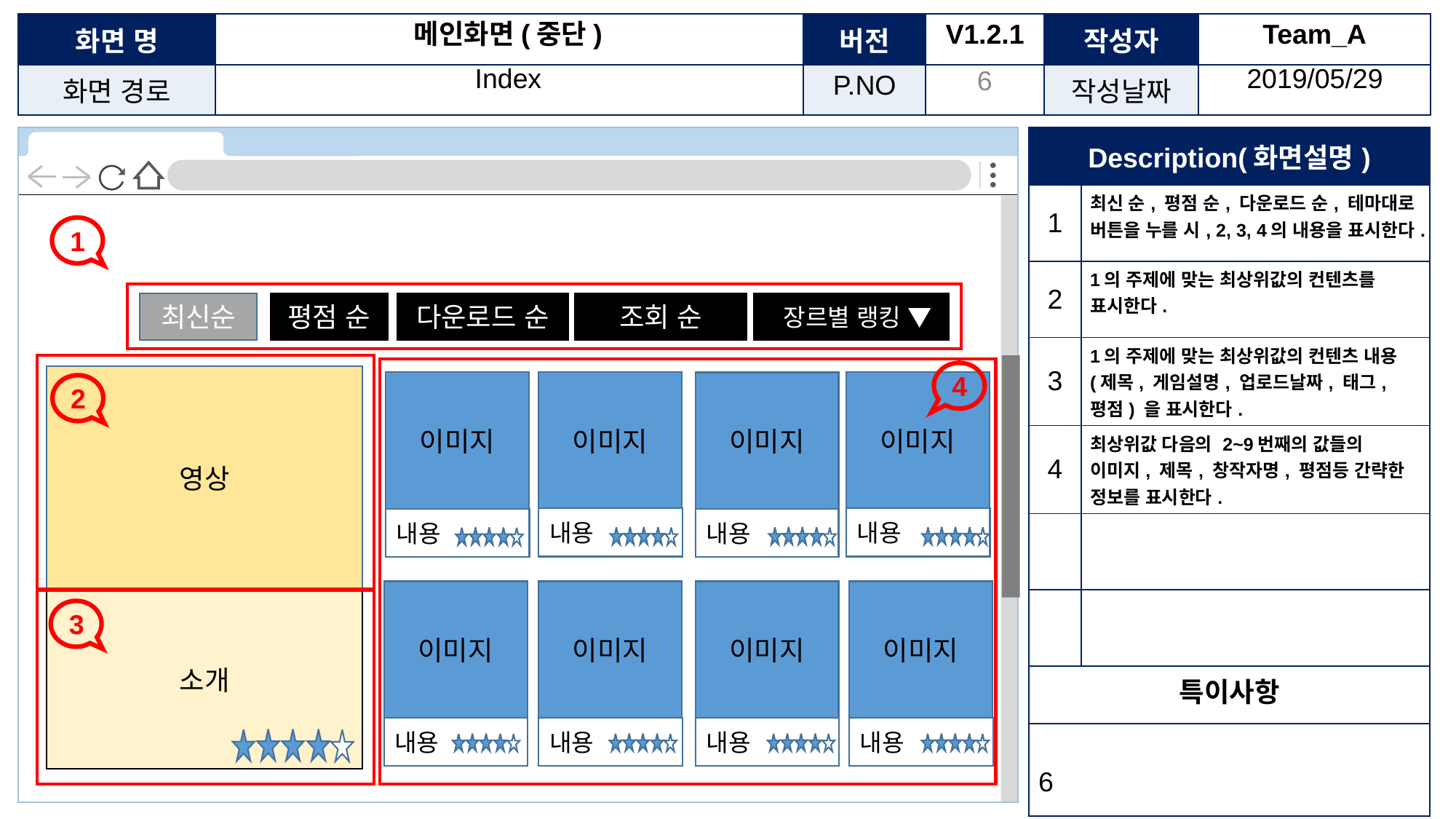

메인화면(중단)

6
Index
2019/05/29

| Description(화면설명) |  |
| --- | --- |
| 1 | 최신 순, 평점 순, 다운로드 순, 테마대로 버튼을 누를 시, 2, 3, 4의 내용을 표시한다. |
| 2 | 1의 주제에 맞는 최상위값의 컨텐츠를 표시한다. |
| 3 | 1의 주제에 맞는 최상위값의 컨텐츠 내용(제목, 게임설명, 업로드날짜, 태그, 평점) 을 표시한다. |
| 4 | 최상위값 다음의 2~9번째의 값들의 이미지, 제목, 창작자명, 평점등 간략한 정보를 표시한다. |
|  |  |
|  |  |
| 특이사항 |  |
|  |  |
1

조회 순
최신순
평점 순
다운로드 순
 장르별 랭킹 ▼

4
영상
이미지
내용
이미지
내용
이미지
내용
이미지
내용
2

이미지
내용
이미지
내용
이미지
내용
이미지
내용

소개
3

6